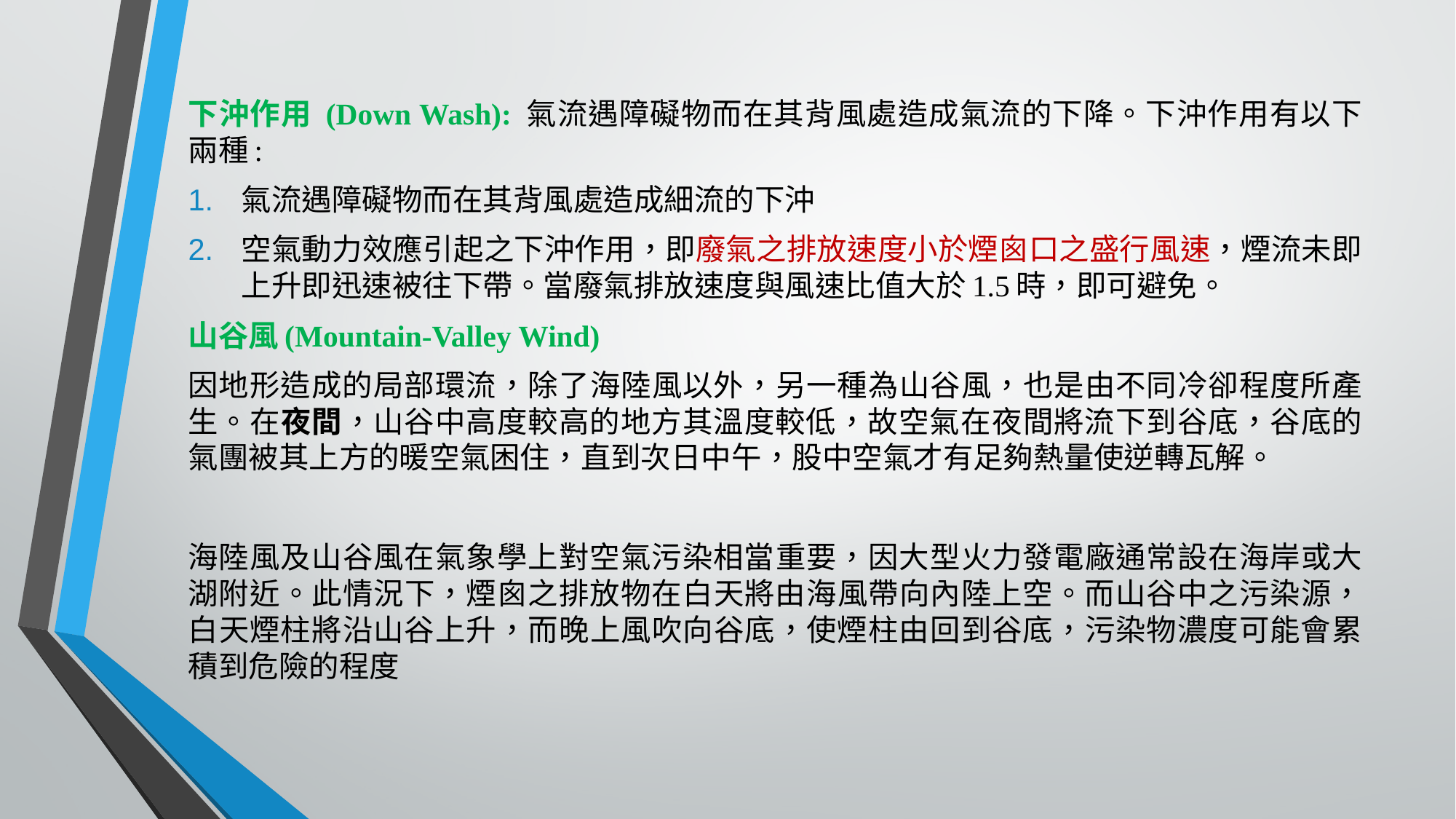

下沖作用 (Down Wash): 氣流遇障礙物而在其背風處造成氣流的下降。下沖作用有以下兩種:
氣流遇障礙物而在其背風處造成細流的下沖
空氣動力效應引起之下沖作用，即廢氣之排放速度小於煙囪口之盛行風速，煙流未即上升即迅速被往下帶。當廢氣排放速度與風速比值大於1.5時，即可避免。
山谷風(Mountain-Valley Wind)
因地形造成的局部環流，除了海陸風以外，另一種為山谷風，也是由不同冷卻程度所產生。在夜間，山谷中高度較高的地方其溫度較低，故空氣在夜間將流下到谷底，谷底的氣團被其上方的暖空氣困住，直到次日中午，股中空氣才有足夠熱量使逆轉瓦解。

海陸風及山谷風在氣象學上對空氣污染相當重要，因大型火力發電廠通常設在海岸或大湖附近。此情況下，煙囪之排放物在白天將由海風帶向內陸上空。而山谷中之污染源，白天煙柱將沿山谷上升，而晚上風吹向谷底，使煙柱由回到谷底，污染物濃度可能會累積到危險的程度